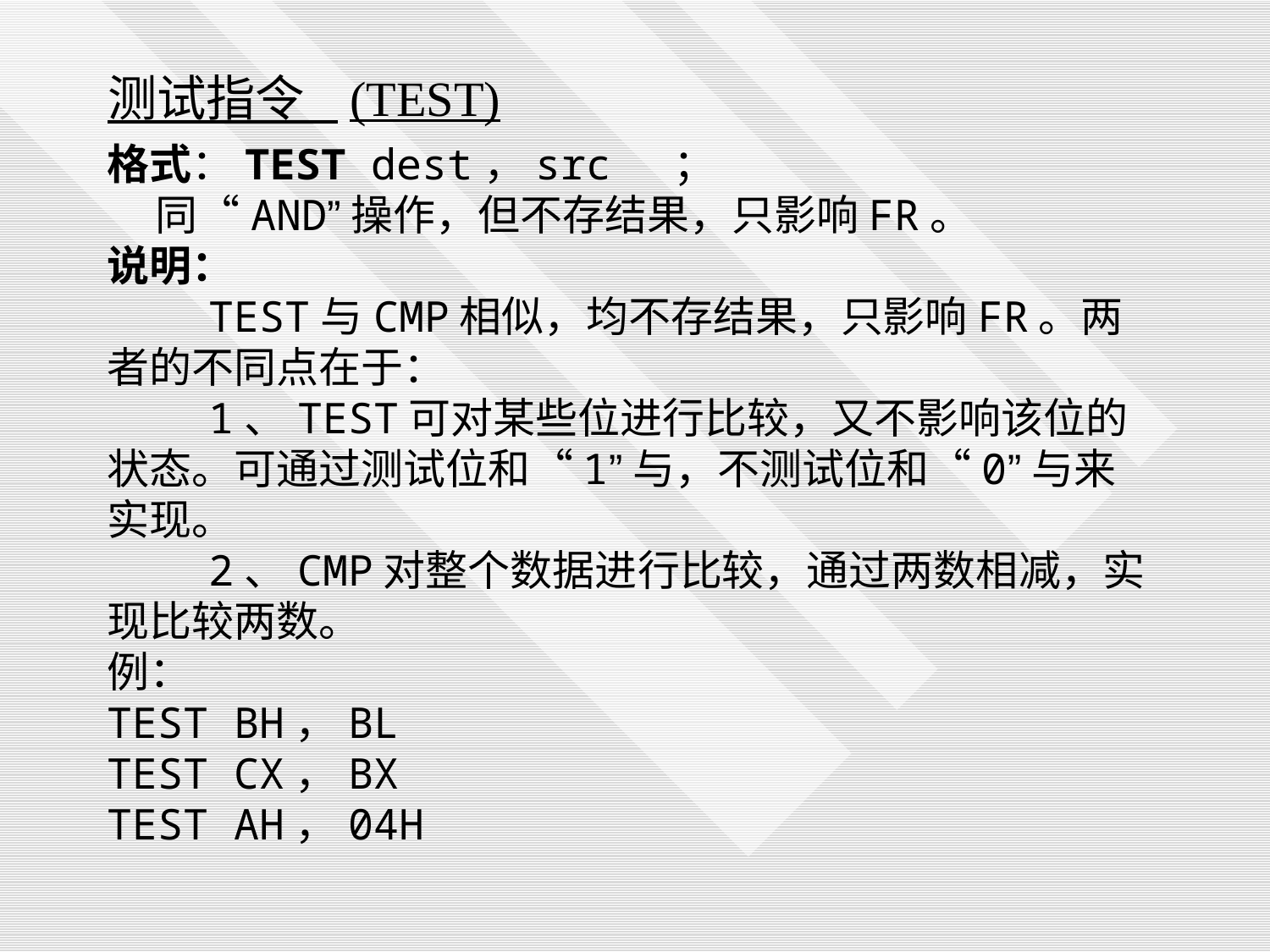

测试指令   (TEST)
格式：TEST dest，src  ；
    同“AND”操作，但不存结果，只影响FR。
说明：
    TEST与CMP相似，均不存结果，只影响FR。两者的不同点在于：
    1、TEST可对某些位进行比较，又不影响该位的状态。可通过测试位和“1”与，不测试位和“0”与来实现。
    2、CMP对整个数据进行比较，通过两数相减，实现比较两数。
例：
TEST BH，BL
TEST CX，BX
TEST AH，04H